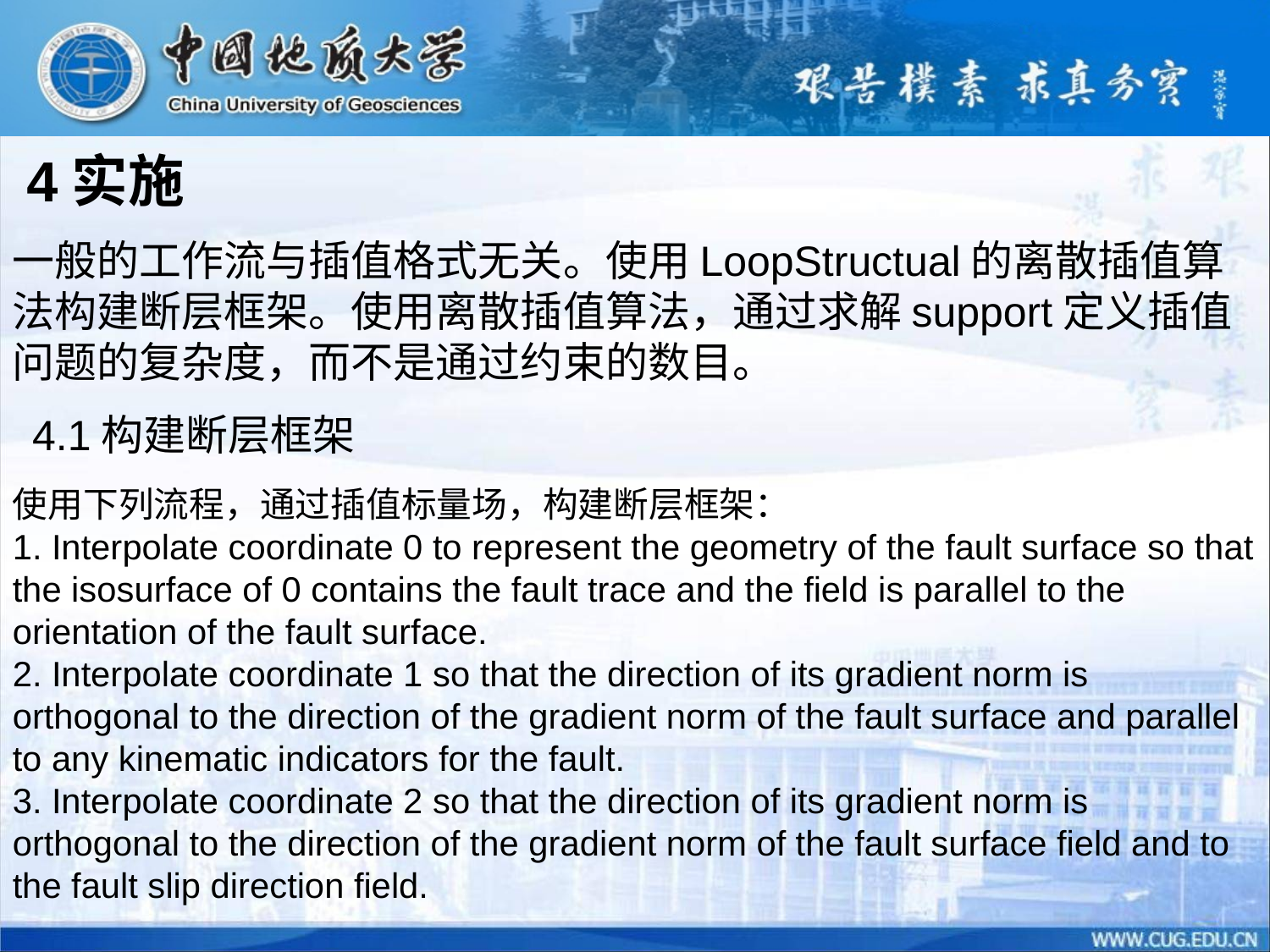

4实施
一般的工作流与插值格式无关。使用LoopStructual的离散插值算法构建断层框架。使用离散插值算法，通过求解support定义插值问题的复杂度，而不是通过约束的数目。
4.1构建断层框架
使用下列流程，通过插值标量场，构建断层框架：
1. Interpolate coordinate 0 to represent the geometry of the fault surface so that the isosurface of 0 contains the fault trace and the field is parallel to the orientation of the fault surface.
2. Interpolate coordinate 1 so that the direction of its gradient norm is orthogonal to the direction of the gradient norm of the fault surface and parallel to any kinematic indicators for the fault.
3. Interpolate coordinate 2 so that the direction of its gradient norm is orthogonal to the direction of the gradient norm of the fault surface field and to the fault slip direction field.